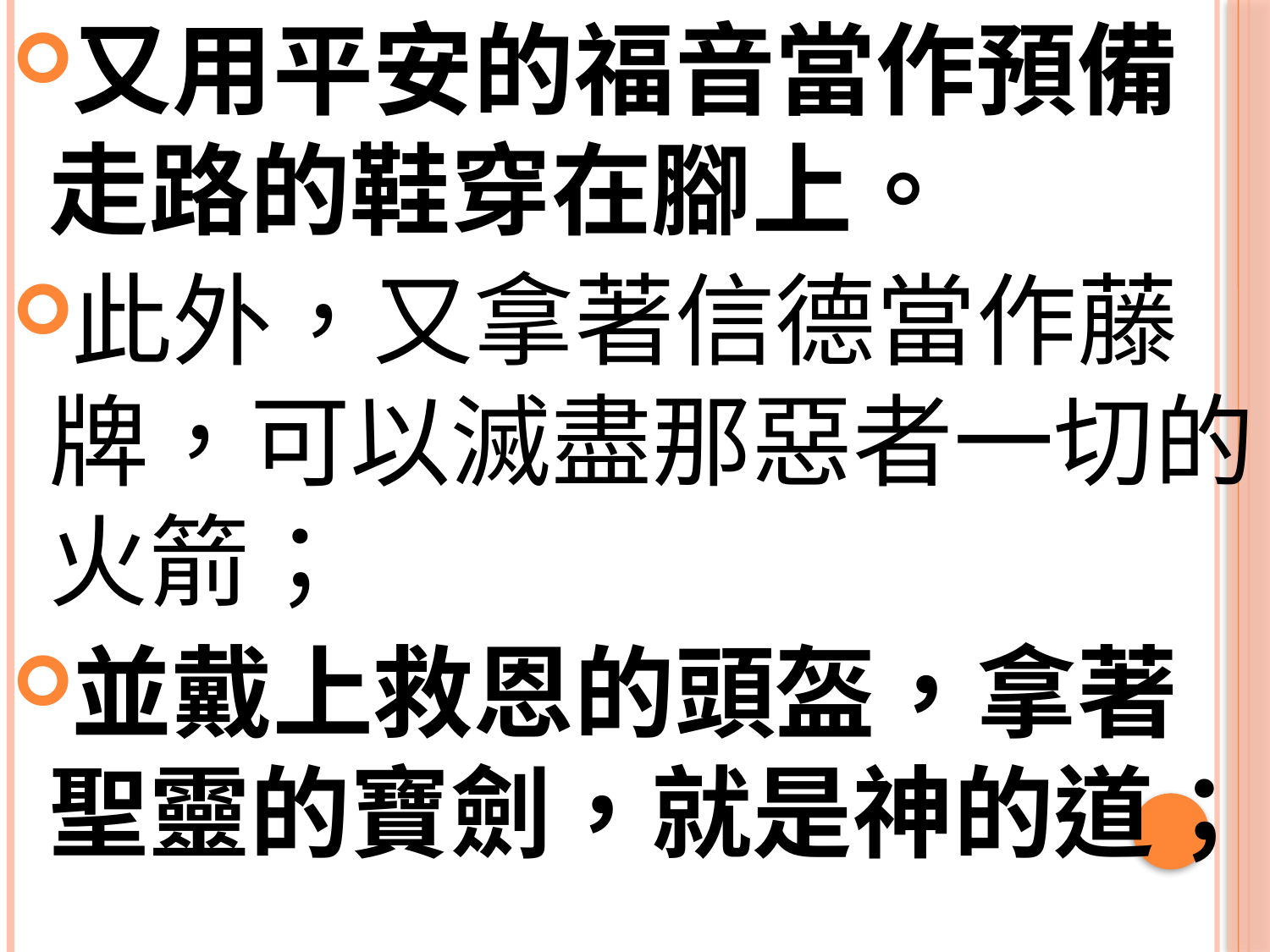

又用平安的福音當作預備走路的鞋穿在腳上。
此外，又拿著信德當作藤牌，可以滅盡那惡者一切的火箭；
並戴上救恩的頭盔，拿著聖靈的寶劍，就是神的道；